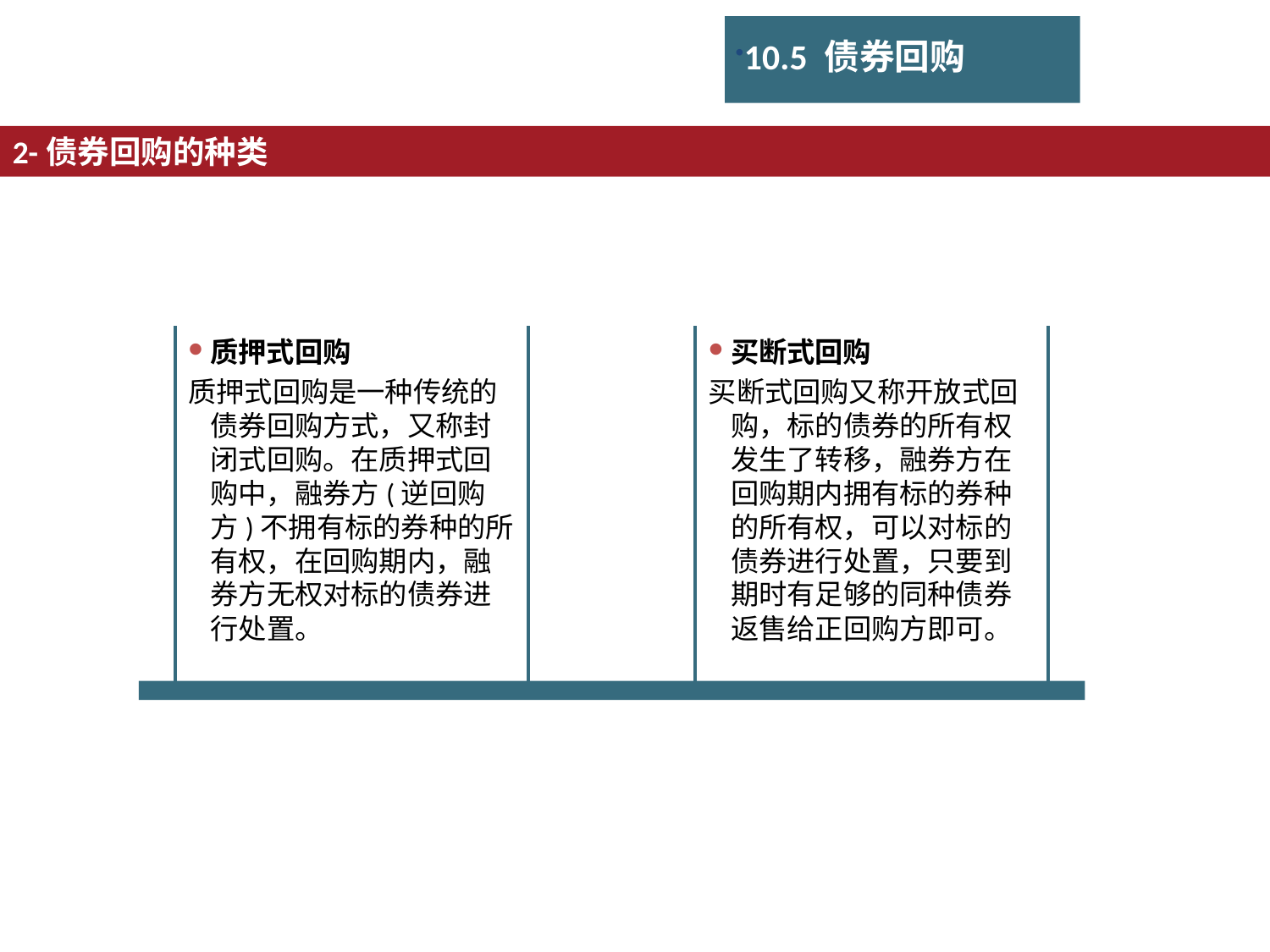

10.5 债券回购
2-债券回购的种类

质押式回购
质押式回购是一种传统的债券回购方式，又称封闭式回购。在质押式回购中，融券方(逆回购方)不拥有标的券种的所有权，在回购期内，融券方无权对标的债券进行处置。
买断式回购
买断式回购又称开放式回购，标的债券的所有权发生了转移，融券方在回购期内拥有标的券种的所有权，可以对标的债券进行处置，只要到期时有足够的同种债券返售给正回购方即可。